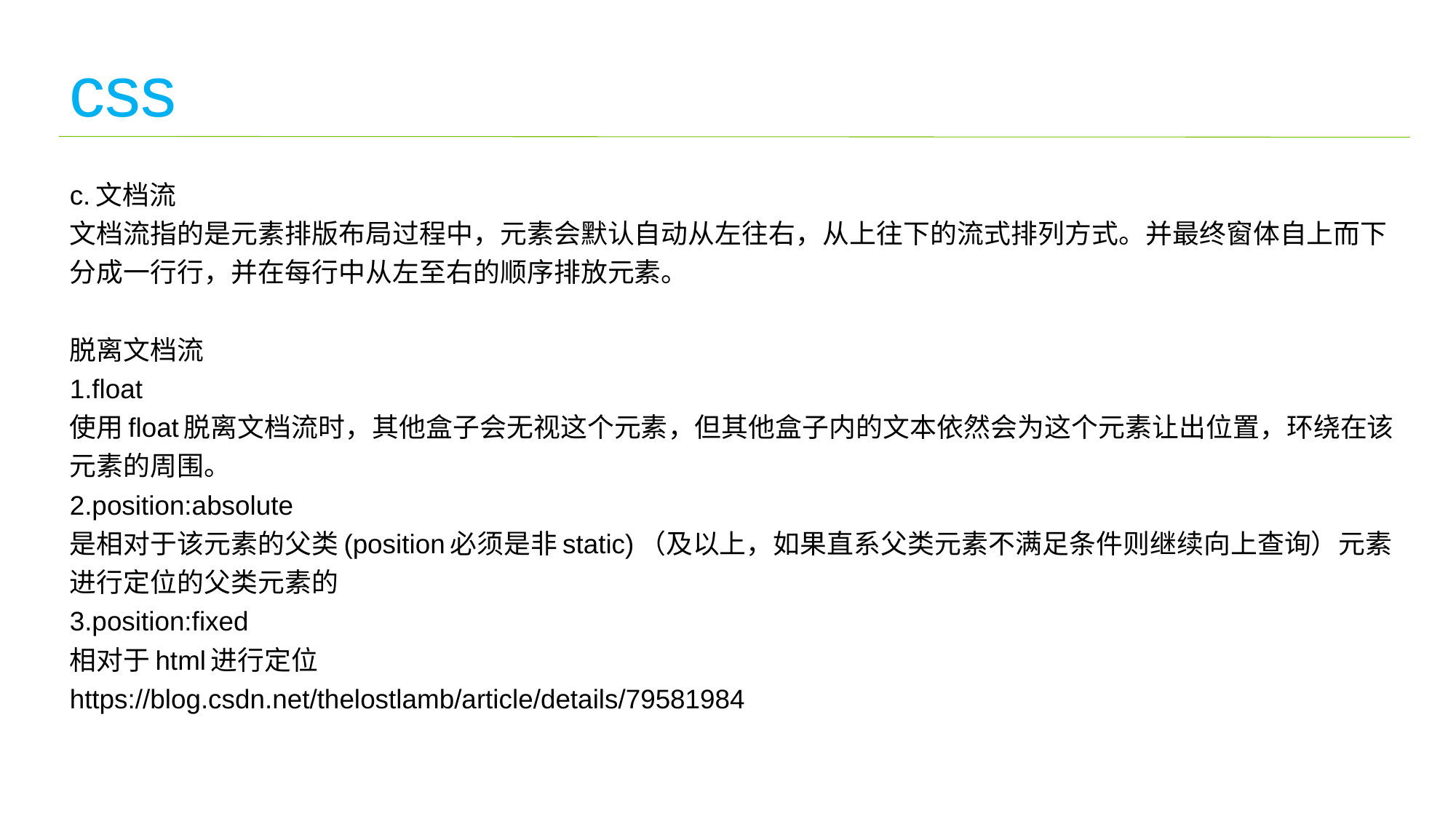

css
c.文档流
文档流指的是元素排版布局过程中，元素会默认自动从左往右，从上往下的流式排列方式。并最终窗体自上而下分成一行行，并在每行中从左至右的顺序排放元素。

脱离文档流
1.float
使用float脱离文档流时，其他盒子会无视这个元素，但其他盒子内的文本依然会为这个元素让出位置，环绕在该元素的周围。
2.position:absolute
是相对于该元素的父类(position必须是非static)（及以上，如果直系父类元素不满足条件则继续向上查询）元素进行定位的父类元素的
3.position:fixed
相对于html进行定位
https://blog.csdn.net/thelostlamb/article/details/79581984